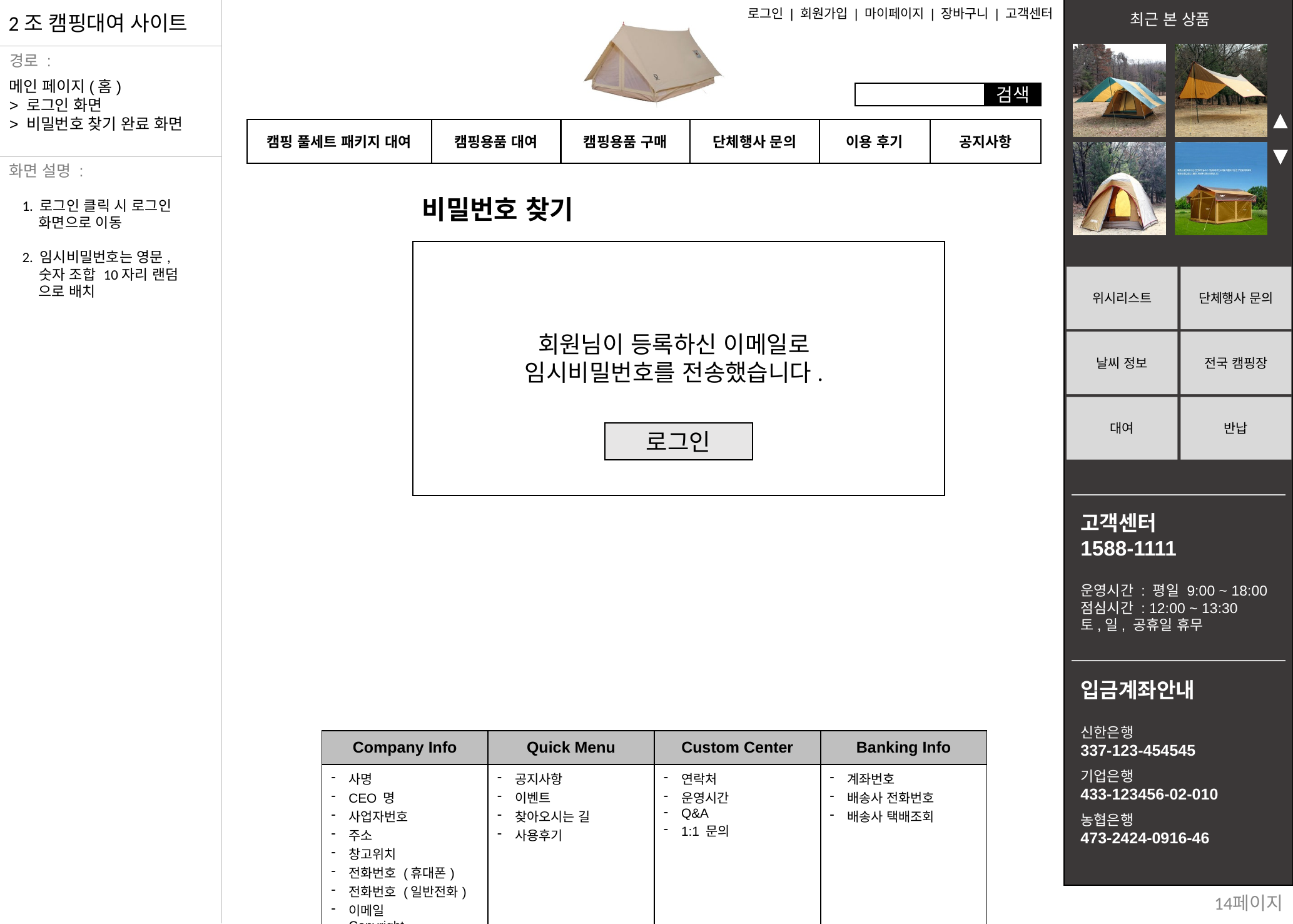

메인 페이지(홈)
> 로그인 화면
> 비밀번호 찾기 완료 화면
비밀번호 찾기
1. 로그인 클릭 시 로그인
    화면으로 이동

2. 임시비밀번호는 영문,
    숫자 조합 10자리 랜덤
    으로 배치

회원님이 등록하신 이메일로
임시비밀번호를 전송했습니다.
로그인